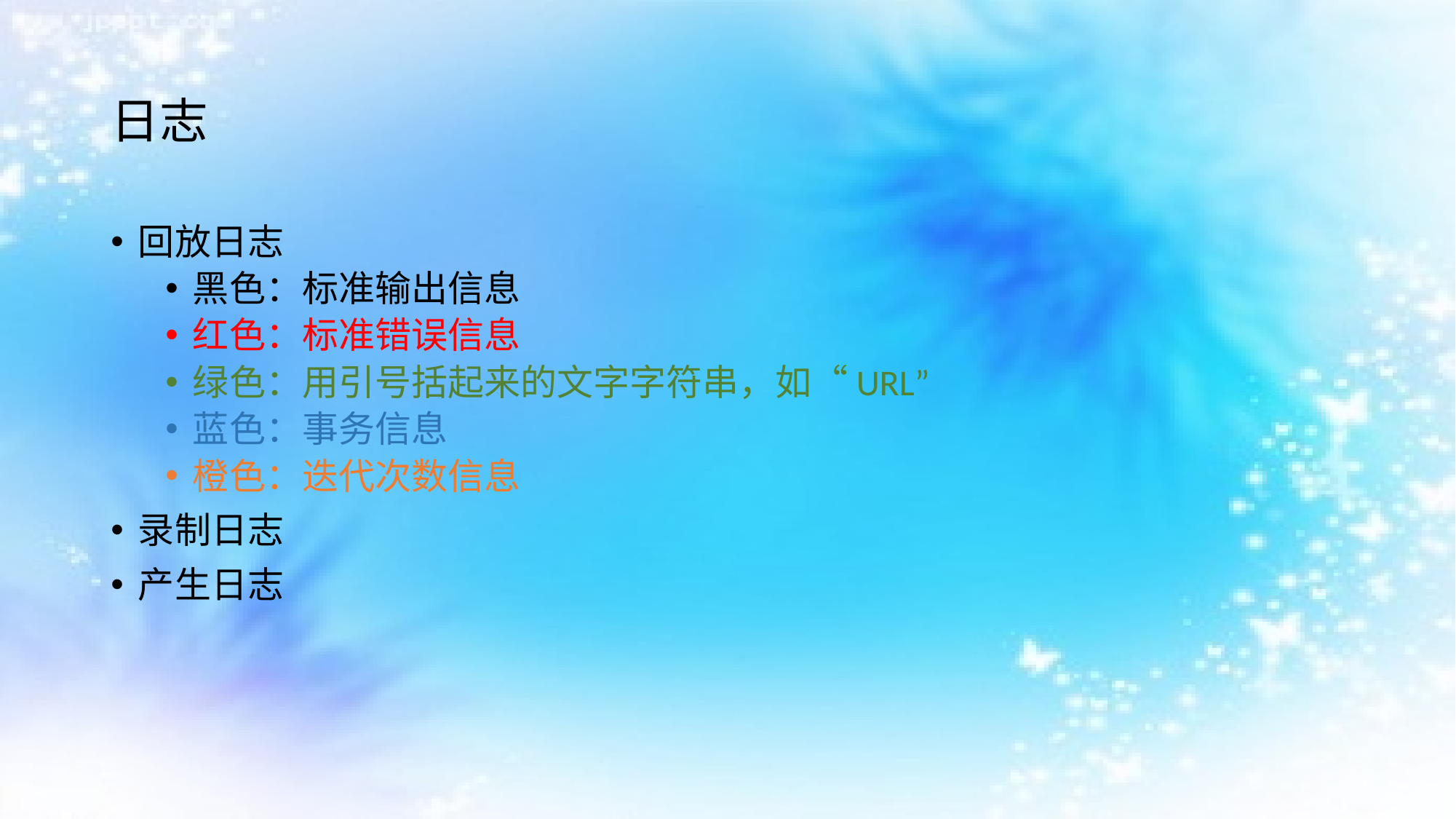

# 日志
回放日志
黑色：标准输出信息
红色：标准错误信息
绿色：用引号括起来的文字字符串，如“URL”
蓝色：事务信息
橙色：迭代次数信息
录制日志
产生日志